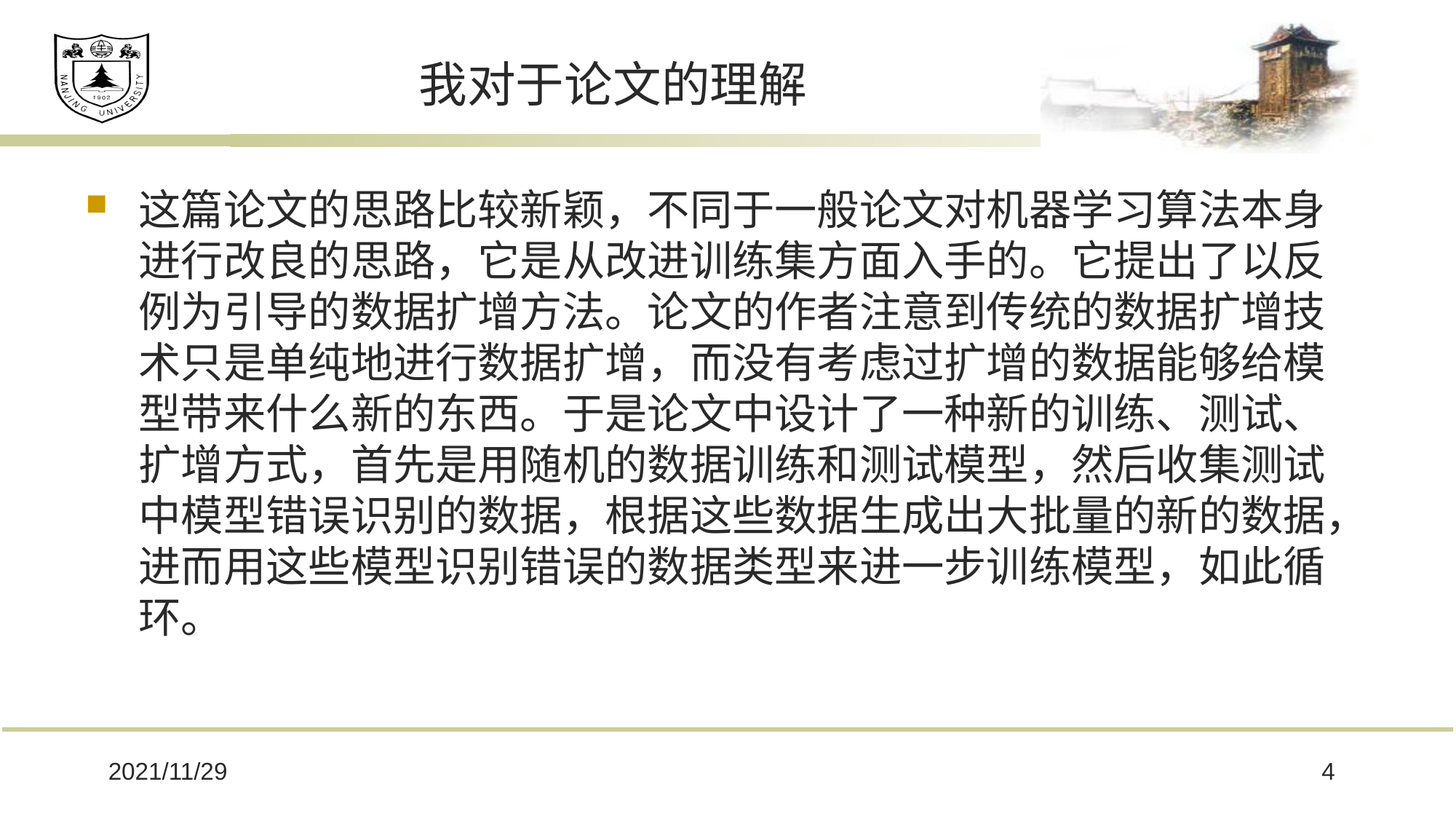

# 我对于论文的理解
这篇论文的思路比较新颖，不同于一般论文对机器学习算法本身进行改良的思路，它是从改进训练集方面入手的。它提出了以反例为引导的数据扩增方法。论文的作者注意到传统的数据扩增技术只是单纯地进行数据扩增，而没有考虑过扩增的数据能够给模型带来什么新的东西。于是论文中设计了一种新的训练、测试、扩增方式，首先是用随机的数据训练和测试模型，然后收集测试中模型错误识别的数据，根据这些数据生成出大批量的新的数据，进而用这些模型识别错误的数据类型来进一步训练模型，如此循环。
2021/11/29
4